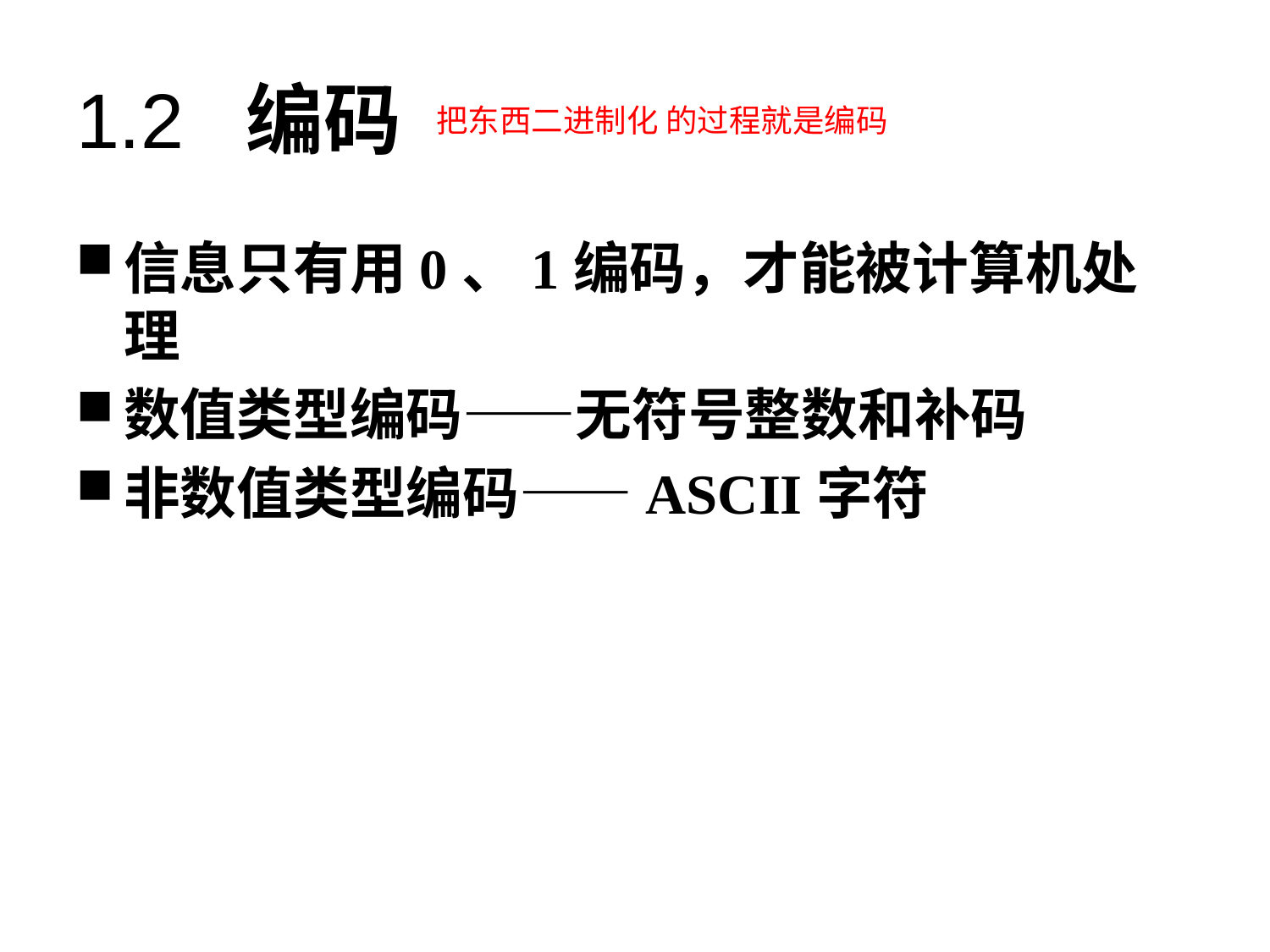

# 1.2  编码
把东西二进制化 的过程就是编码
信息只有用0、1编码，才能被计算机处理
数值类型编码——无符号整数和补码
非数值类型编码——ASCII字符